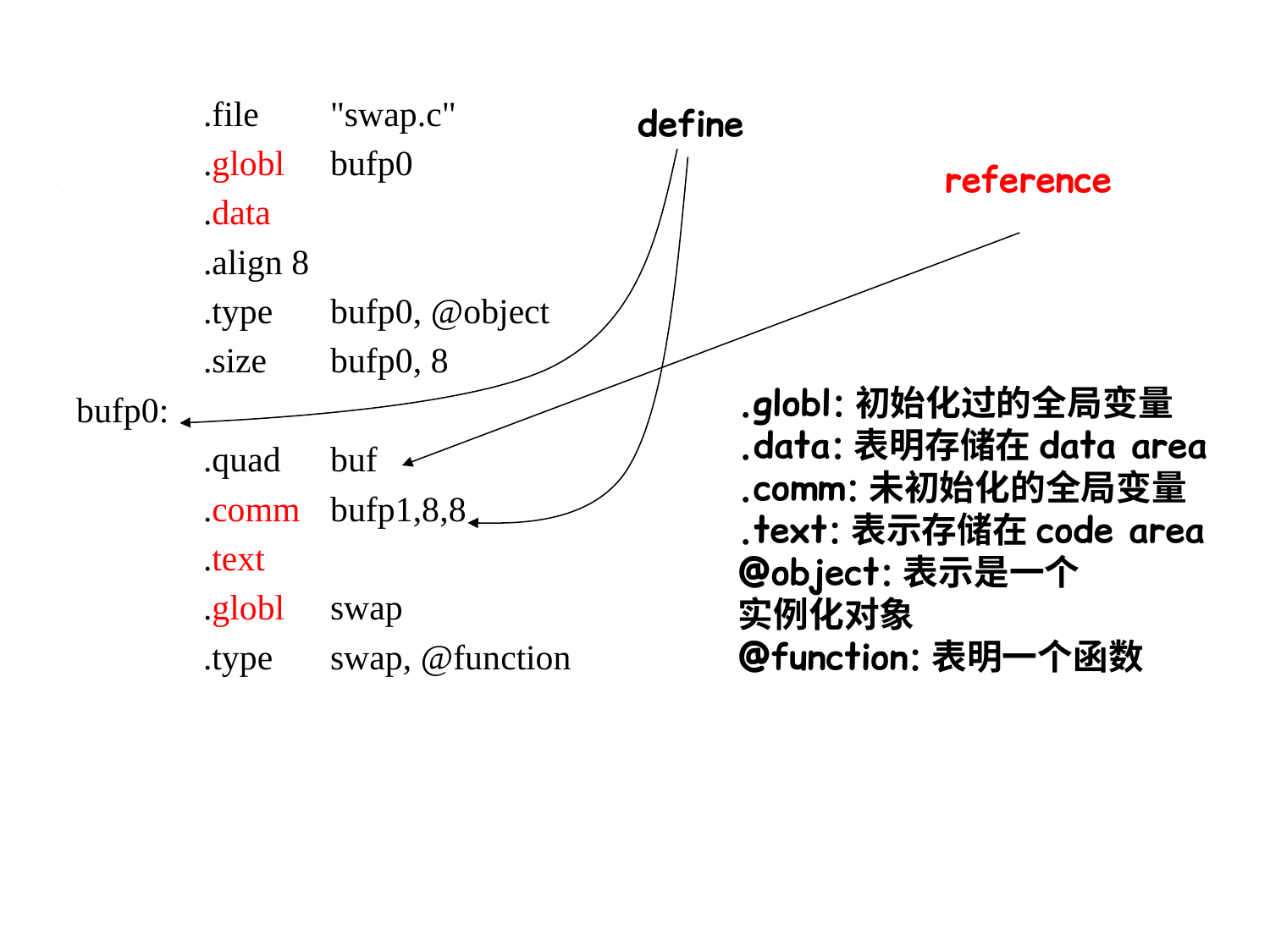

# Example
	.file	"swap.c"
	.globl	bufp0
	.data
	.align 8
	.type	bufp0, @object
	.size	bufp0, 8
bufp0:
	.quad	buf
	.comm	bufp1,8,8
	.text
	.globl	swap
	.type	swap, @function
define

reference

.globl:初始化过的全局变量
.data:表明存储在data area
.comm:未初始化的全局变量
.text:表示存储在code area
@object:表示是一个
实例化对象
@function:表明一个函数
12